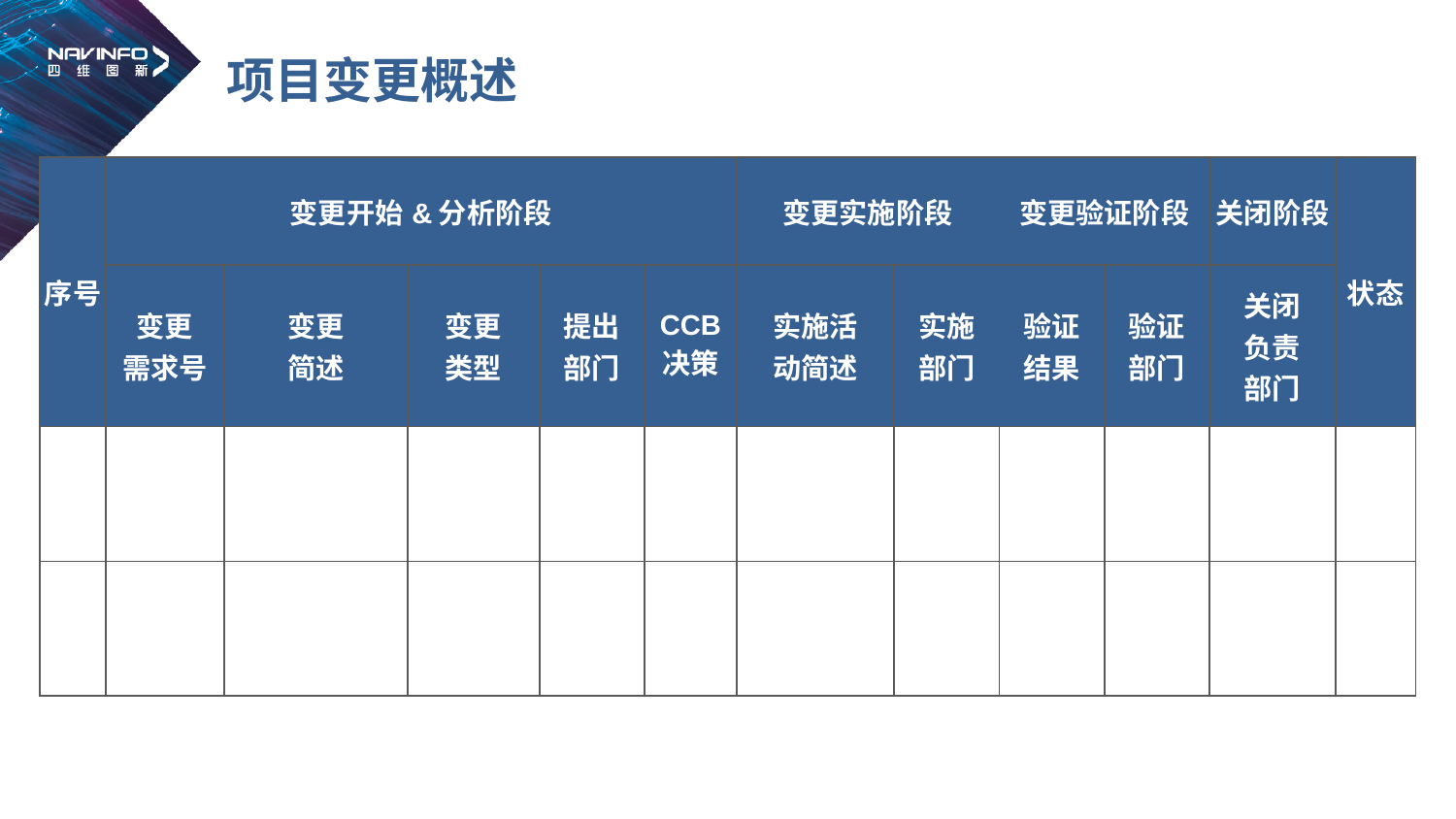

# 项目变更概述
| 序号 | 变更开始&分析阶段 |  |  |  |  | 变更实施阶段 |  | 变更验证阶段 |  | 关闭阶段 | 状态 |
| --- | --- | --- | --- | --- | --- | --- | --- | --- | --- | --- | --- |
|  | 变更 需求号 | 变更 简述 | 变更 类型 | 提出 部门 | CCB 决策 | 实施活 动简述 | 实施 部门 | 验证 结果 | 验证 部门 | 关闭 负责 部门 |  |
|  |  |  |  |  |  |  |  |  |  |  |  |
|  |  |  |  |  |  |  |  |  |  |  |  |